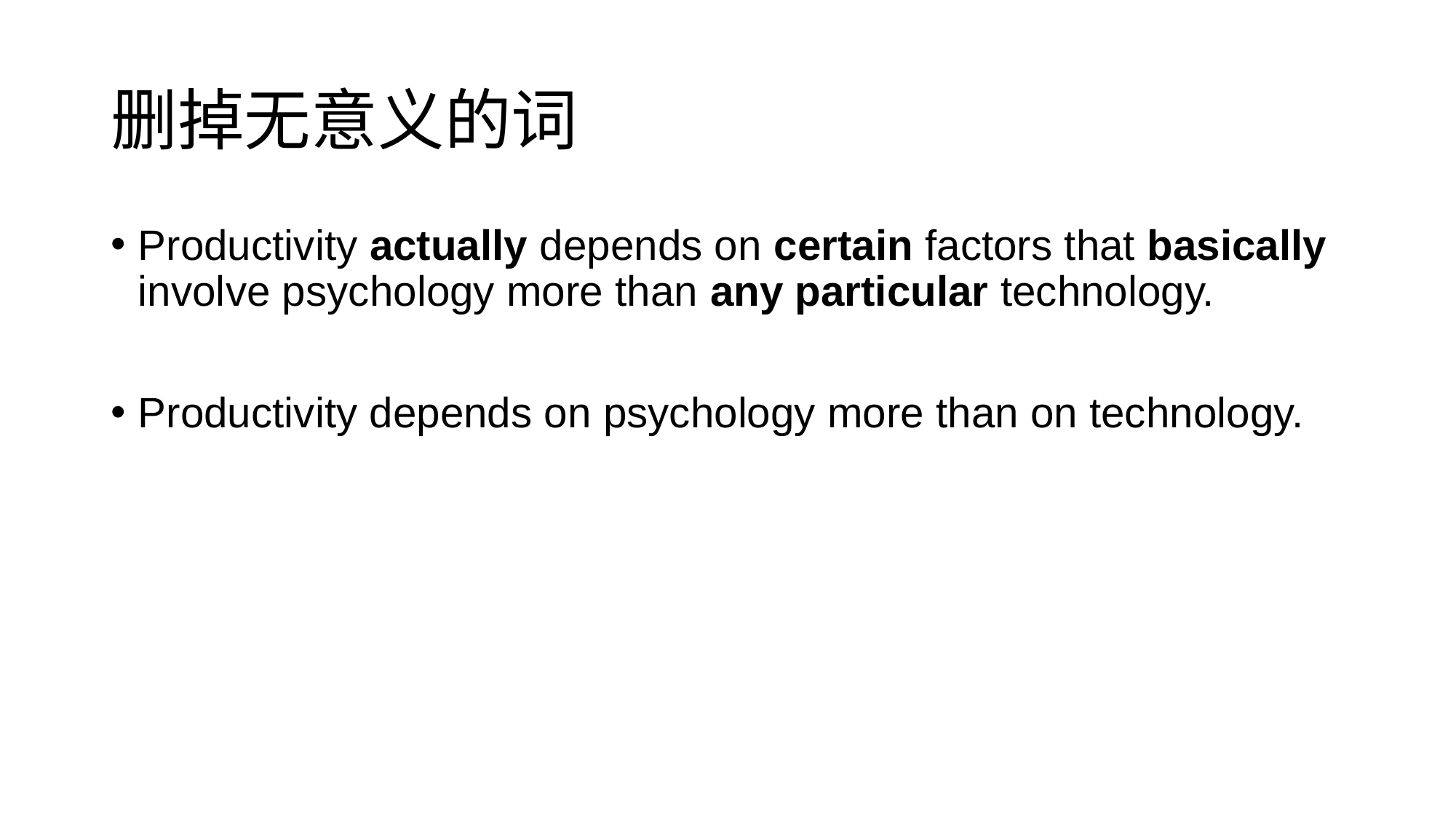

# 删掉无意义的词
Productivity actually depends on certain factors that basically involve psychology more than any particular technology.

Productivity depends on psychology more than on technology.